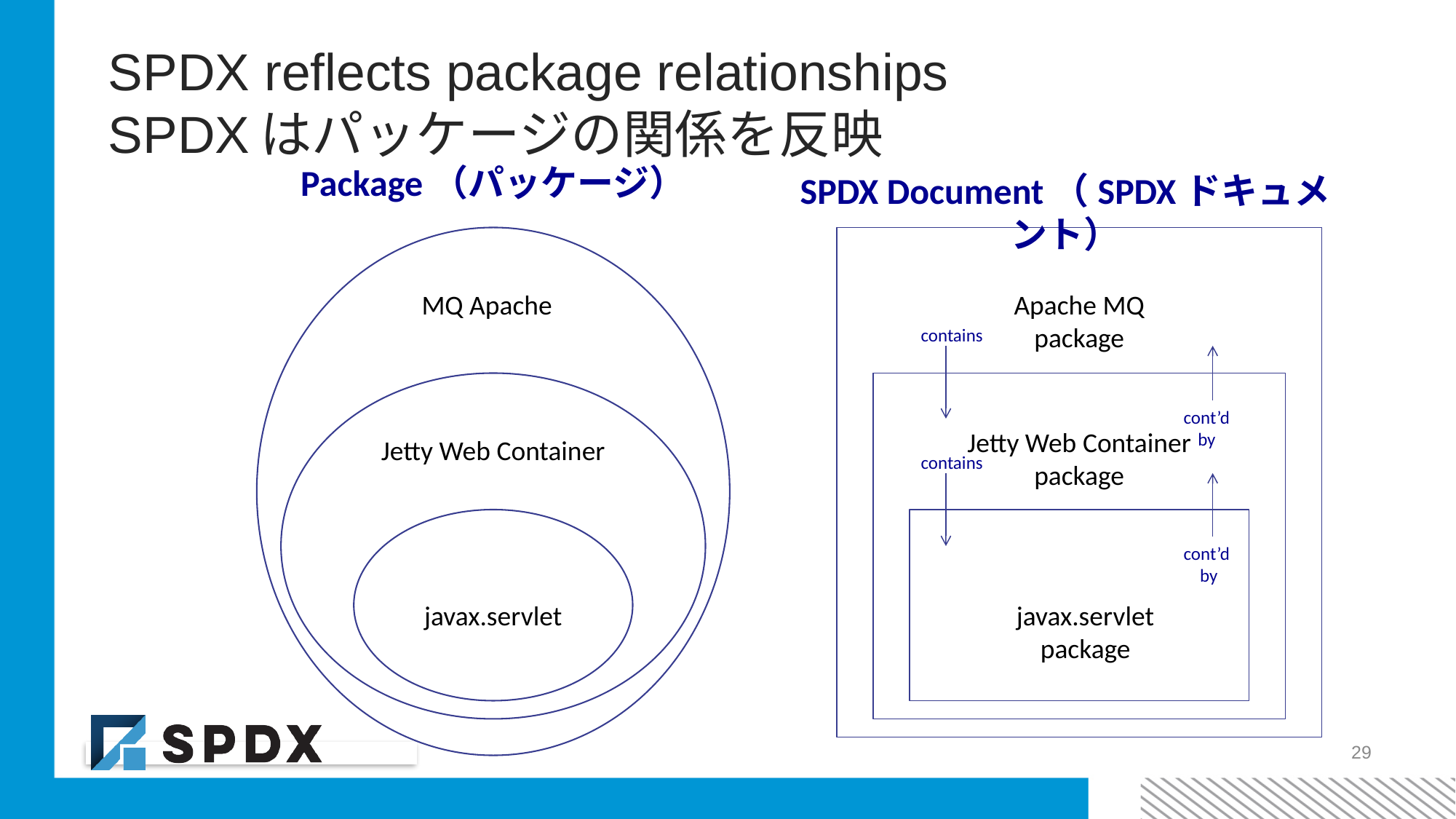

# SPDX reflects package relationships SPDXはパッケージの関係を反映
Package（パッケージ）
SPDX Document（SPDXドキュメント）

MQ Apache
Apache MQ package
contains

cont’d
by
Jetty Web Container package
Jetty Web Container
contains

cont’d
 by
javax.servlet
javax.servlet package
29